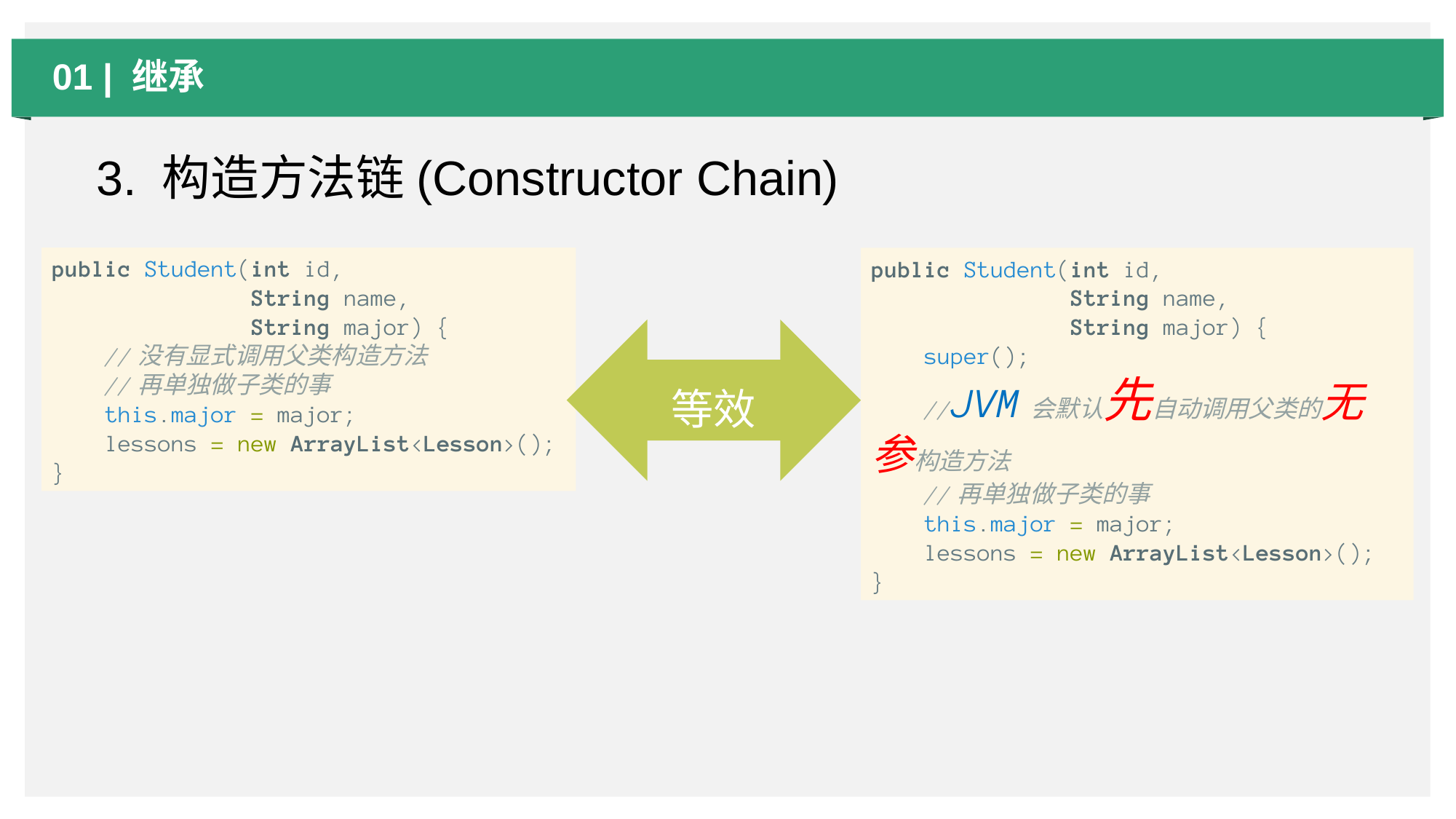

01 | 继承
3. 构造方法链(Constructor Chain)
public Student(int id,
               String name,
               String major) {
    super();
    //JVM会默认先自动调用父类的无参构造方法
    //再单独做子类的事
    this.major = major;
    lessons = new ArrayList<Lesson>();
}
public Student(int id,
               String name,
               String major) {
    //没有显式调用父类构造方法
    //再单独做子类的事
    this.major = major;
    lessons = new ArrayList<Lesson>();
}
等效